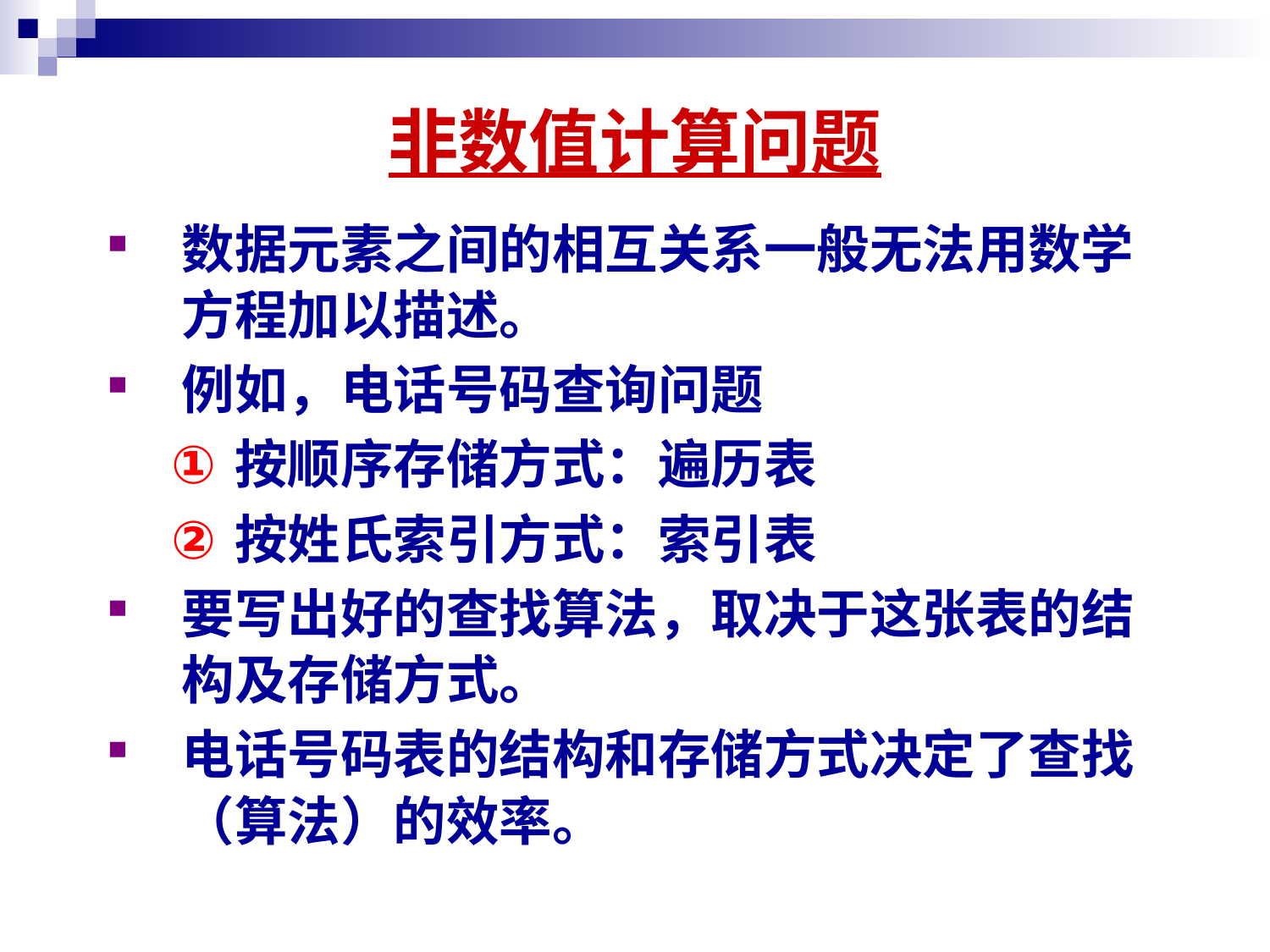

# 非数值计算问题
数据元素之间的相互关系一般无法用数学方程加以描述。
例如，电话号码查询问题
按顺序存储方式：遍历表
按姓氏索引方式：索引表
要写出好的查找算法，取决于这张表的结构及存储方式。
电话号码表的结构和存储方式决定了查找（算法）的效率。